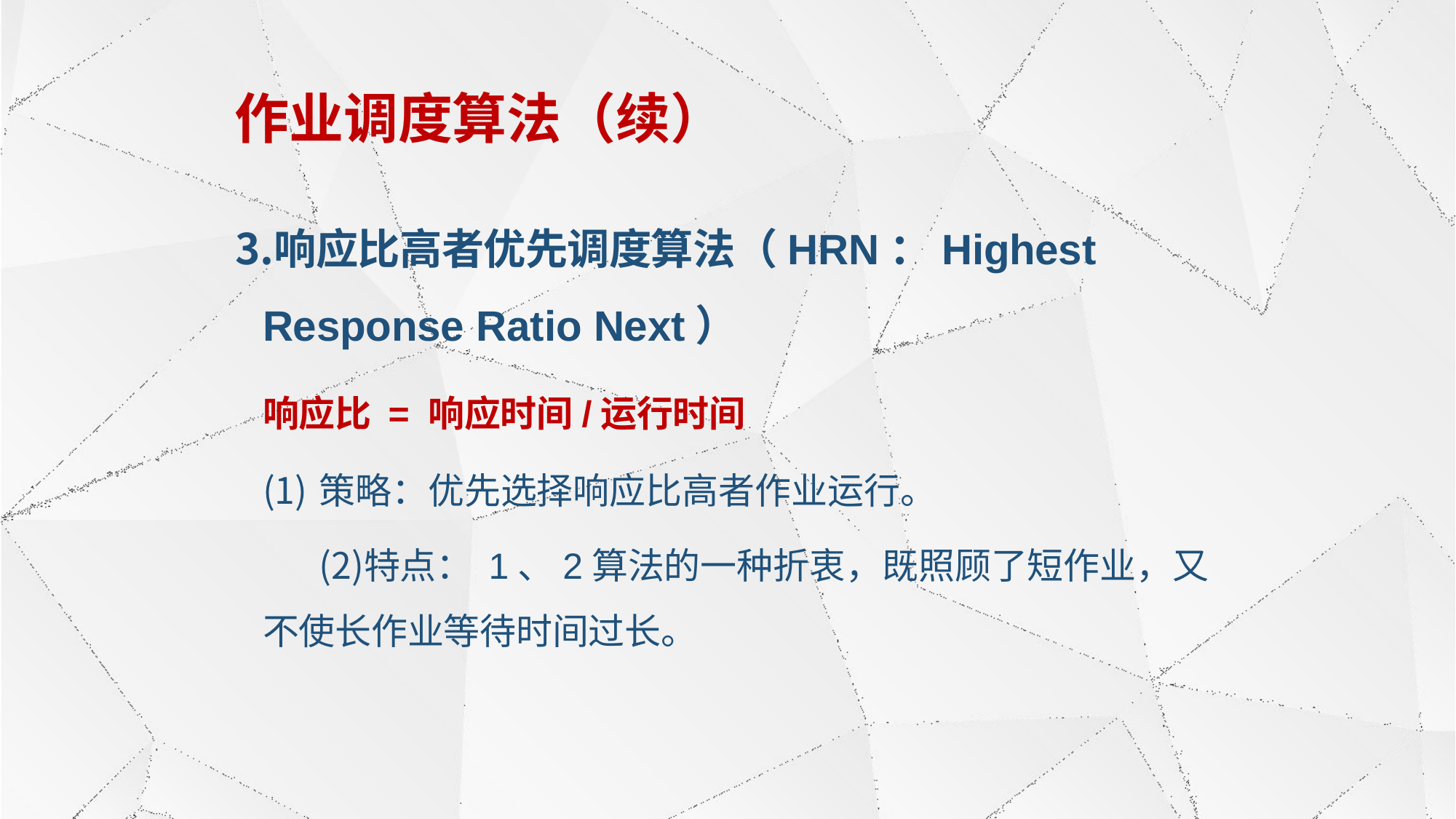

# 作业调度算法（续）
响应比高者优先调度算法（HRN：Highest Response Ratio Next）
响应比 = 响应时间/运行时间
策略：优先选择响应比高者作业运行。
特点： 1、2算法的一种折衷，既照顾了短作业，又不使长作业等待时间过长。